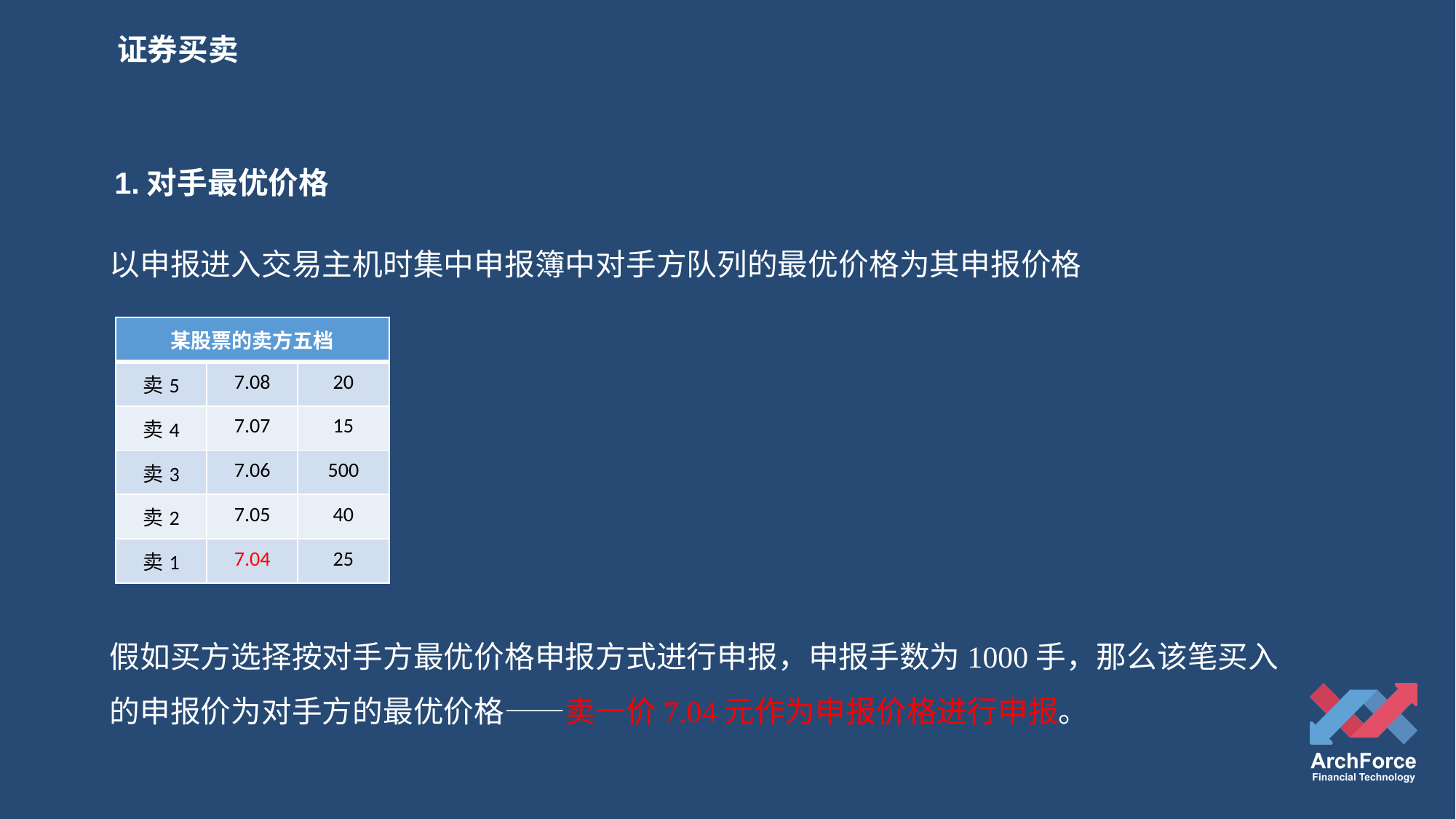

证券买卖
1.对手最优价格
以申报进入交易主机时集中申报簿中对手方队列的最优价格为其申报价格
| 某股票的卖方五档 |  |  |
| --- | --- | --- |
| 卖5 | 7.08 | 20 |
| 卖4 | 7.07 | 15 |
| 卖3 | 7.06 | 500 |
| 卖2 | 7.05 | 40 |
| 卖1 | 7.04 | 25 |
假如买方选择按对手方最优价格申报方式进行申报，申报手数为1000手，那么该笔买入的申报价为对手方的最优价格——卖一价7.04元作为申报价格进行申报。